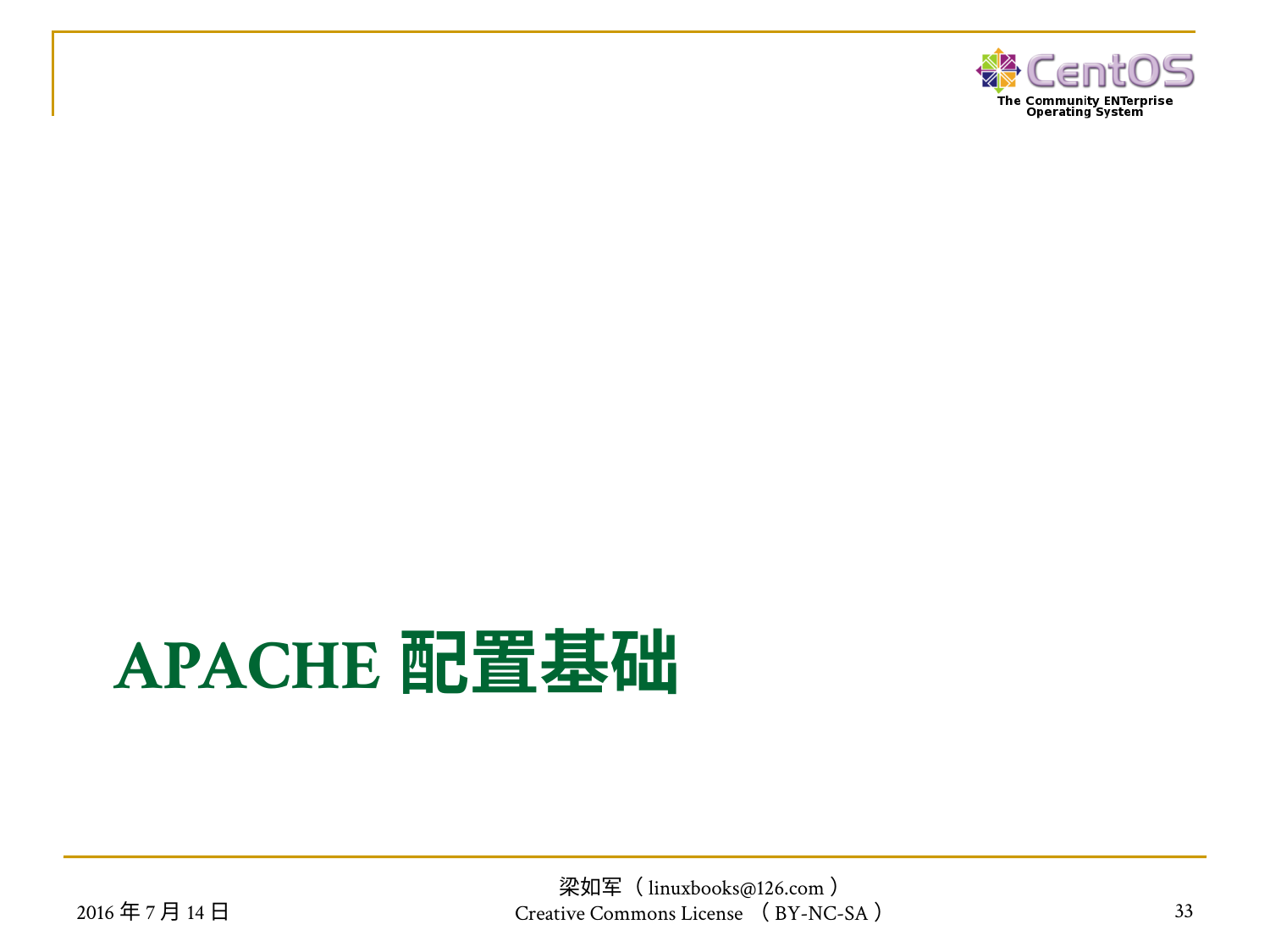

# Apache配置基础
2016年7月14日
33
梁如军（linuxbooks@126.com）
Creative Commons License（BY-NC-SA）